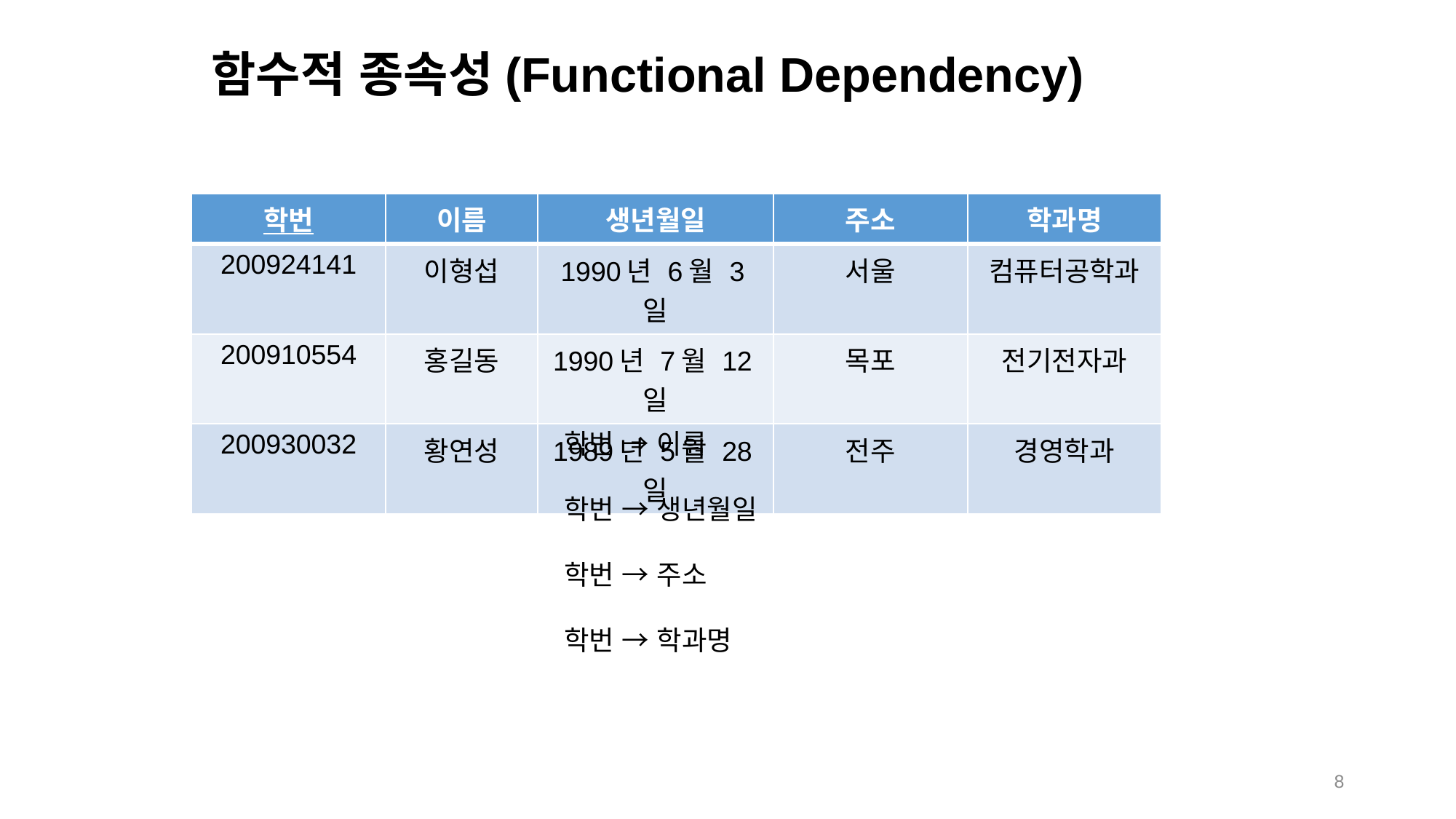

# 함수적 종속성(Functional Dependency)
| 학번 | 이름 | 생년월일 | 주소 | 학과명 |
| --- | --- | --- | --- | --- |
| 200924141 | 이형섭 | 1990년 6월 3일 | 서울 | 컴퓨터공학과 |
| 200910554 | 홍길동 | 1990년 7월 12일 | 목포 | 전기전자과 |
| 200930032 | 황연성 | 1989년 5월 28일 | 전주 | 경영학과 |
학번 → 이름
학번 → 생년월일
학번 → 주소
학번 → 학과명
8